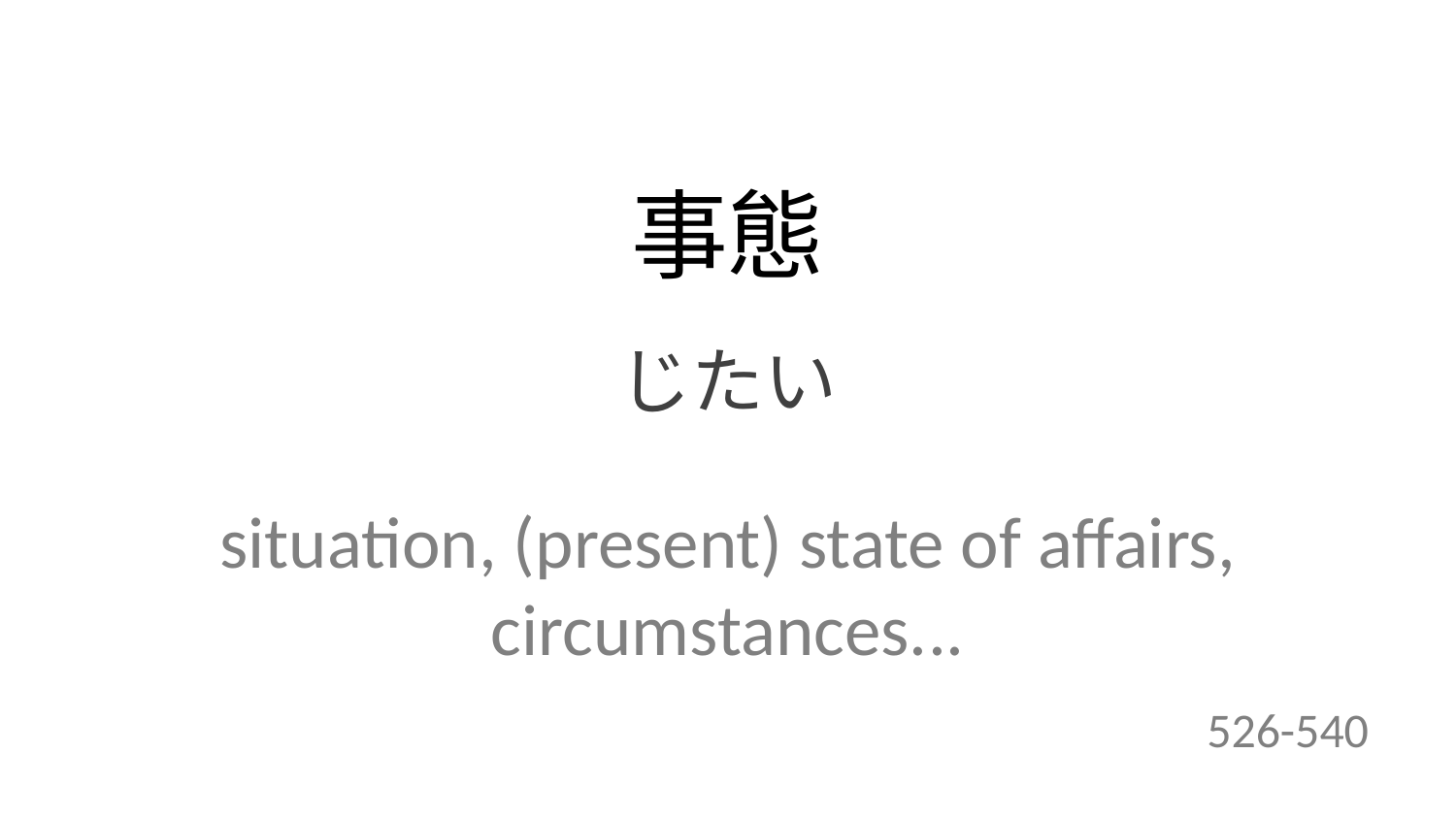

事態

じたい
situation, (present) state of affairs, circumstances...
526-540